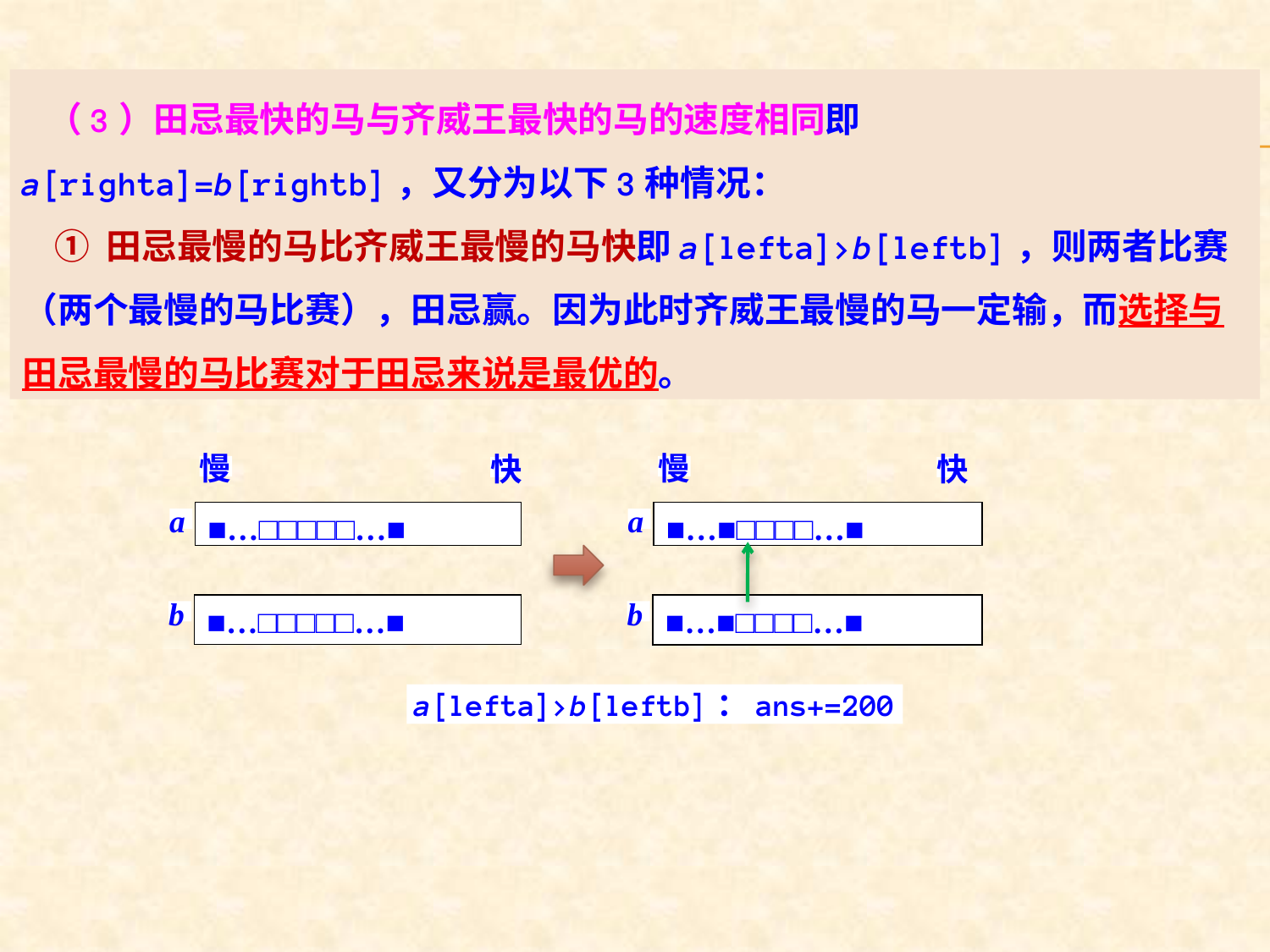

（3）田忌最快的马与齐威王最快的马的速度相同即a[righta]=b[rightb]，又分为以下3种情况：
    ① 田忌最慢的马比齐威王最慢的马快即a[lefta]>b[leftb]，则两者比赛（两个最慢的马比赛），田忌赢。因为此时齐威王最慢的马一定输，而选择与田忌最慢的马比赛对于田忌来说是最优的。
慢
慢
快
快
■…□□□□□…■
■…■□□□□…■
a
a

■…□□□□□…■
■…■□□□□…■
b
b
a[lefta]>b[leftb]：ans+=200